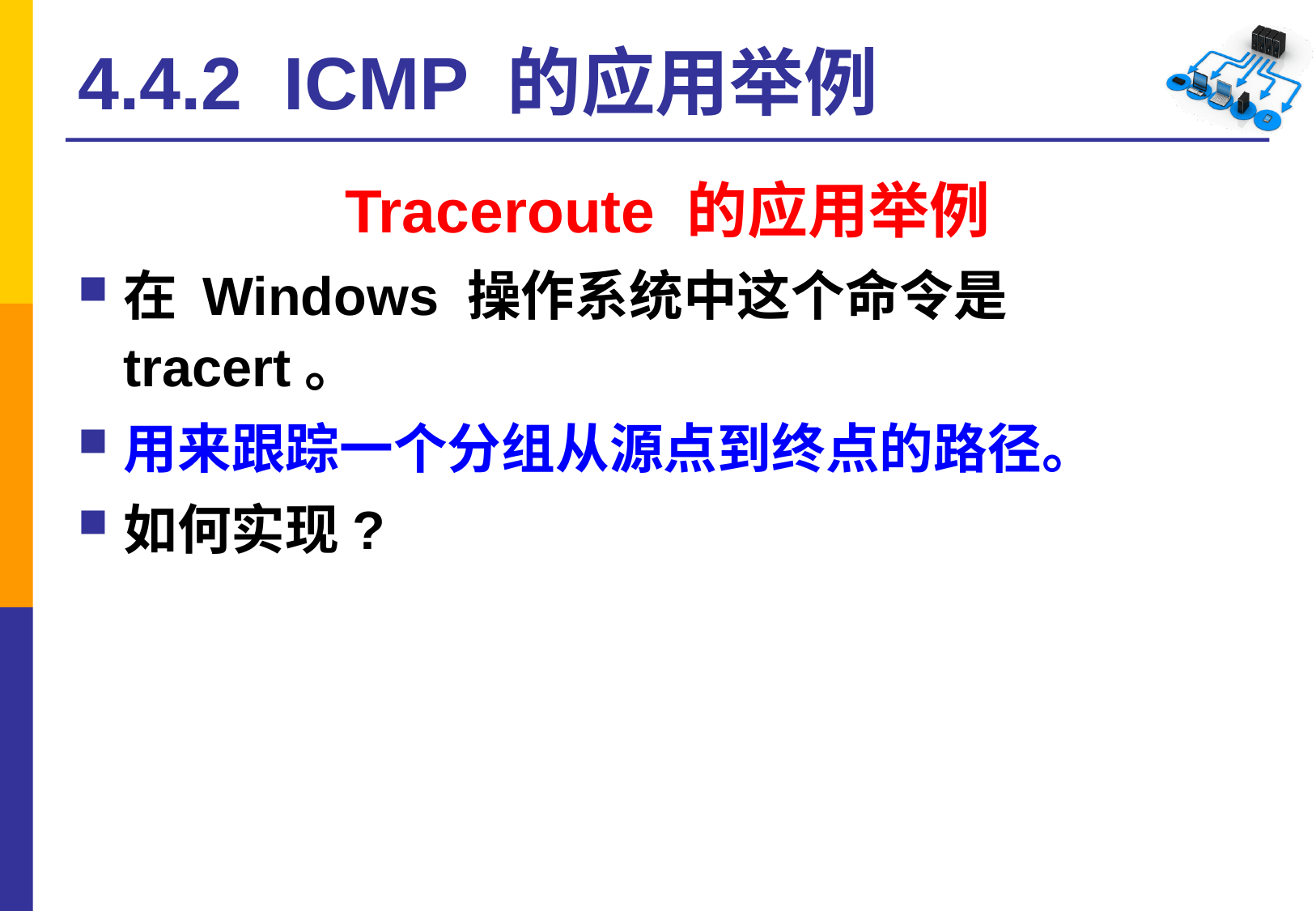

# 4.4.2  ICMP 的应用举例
Traceroute 的应用举例
在 Windows 操作系统中这个命令是 tracert。
用来跟踪一个分组从源点到终点的路径。
如何实现?